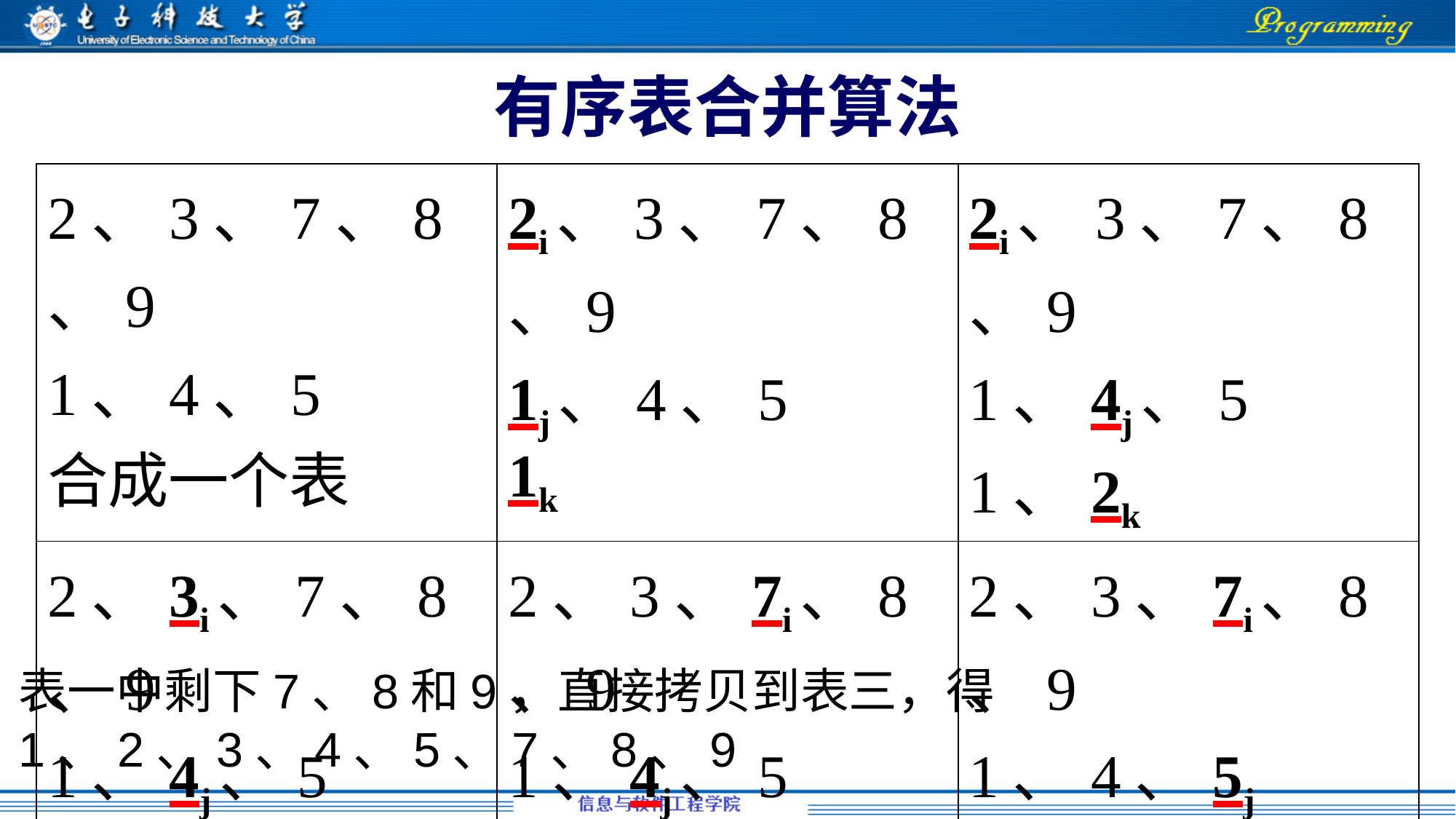

# 有序表合并算法
| 2、3、7、8、9 1、4、5 合成一个表 | 2i、3、7、8、9 1j、4、5 1k | 2i、3、7、8、9 1、4j、5 1、2k |
| --- | --- | --- |
| 2、3i、7、8、9 1、4j、5 1、2、3k | 2、3、7i、8、9 1、4j、5 1、2、3、4k | 2、3、7i、8、9 1、4、5j 1、2、3、4、5k |
表一中剩下7、8和9，直接拷贝到表三，得
1、2、3、4、5、7、8、9